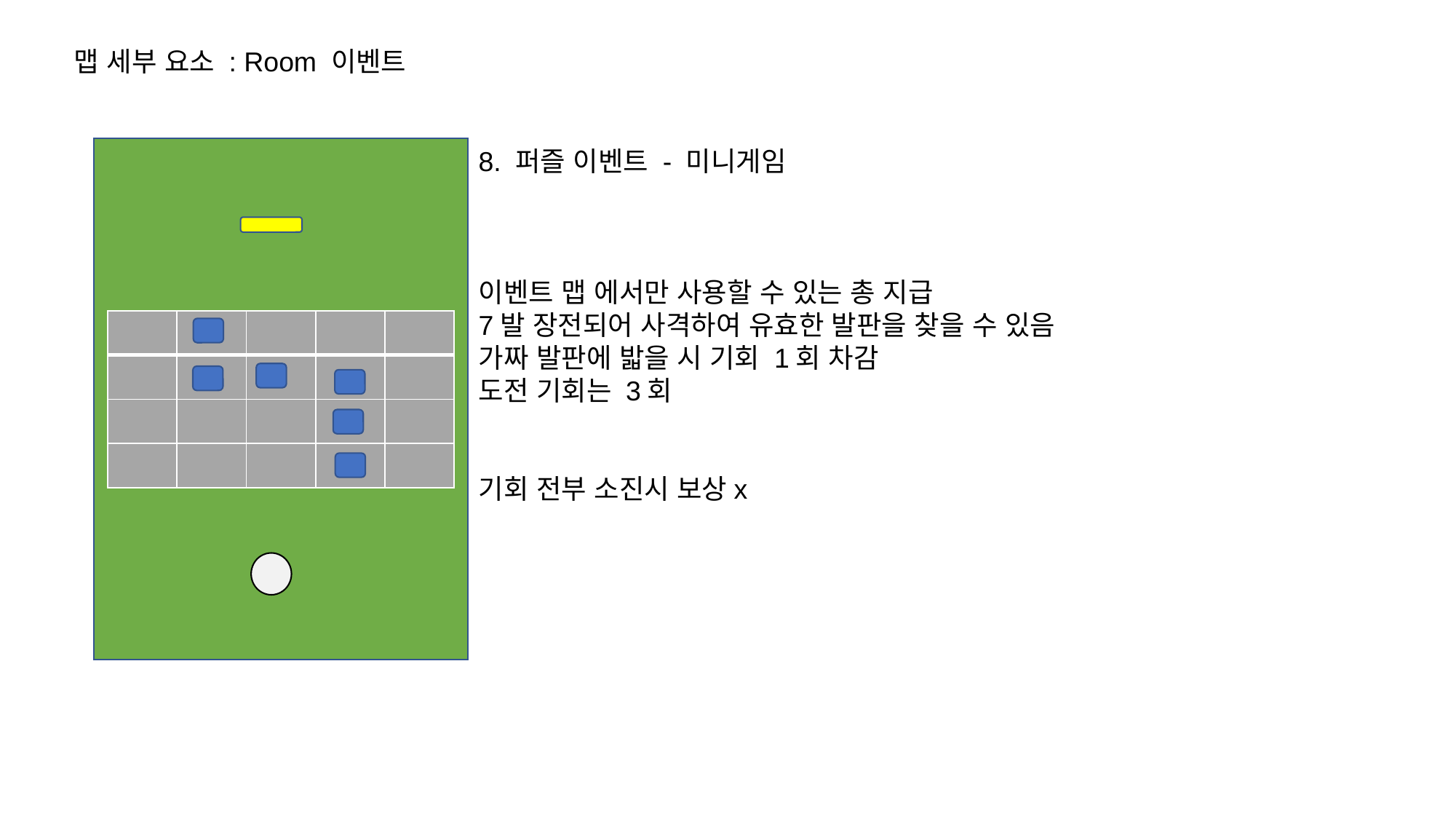

맵 세부 요소 : Room 이벤트

8. 퍼즐 이벤트 - 미니게임

이벤트 맵 에서만 사용할 수 있는 총 지급
7발 장전되어 사격하여 유효한 발판을 찾을 수 있음
가짜 발판에 밟을 시 기회 1회 차감
도전 기회는 3회

기회 전부 소진시 보상x

|  |  |  |  |  |
| --- | --- | --- | --- | --- |
|  |  |  |  |  |
|  |  |  |  |  |
|  |  |  |  |  |